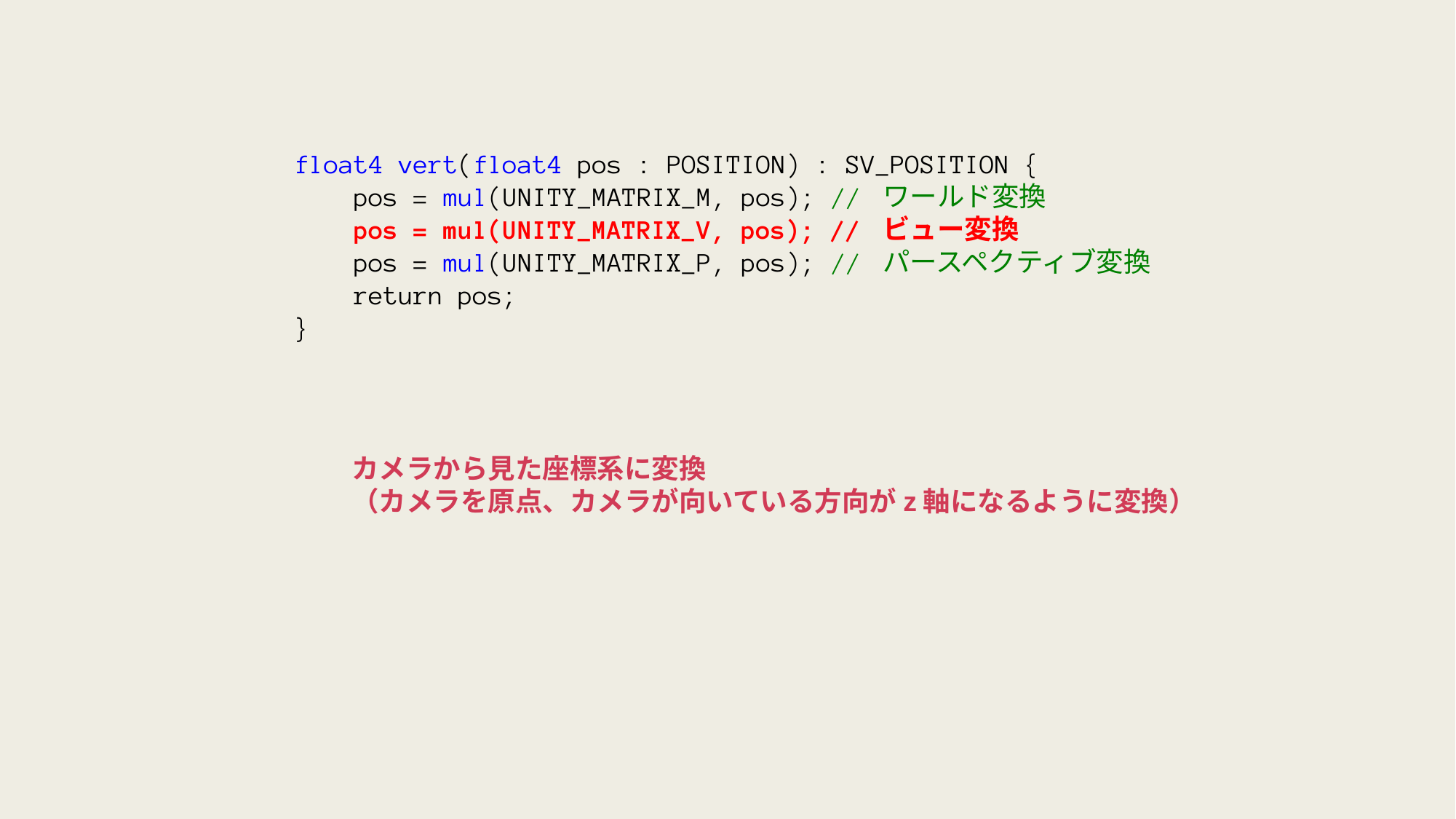

float4 vert(float4 pos : POSITION) : SV_POSITION {
     pos = mul(UNITY_MATRIX_M, pos); // ワールド変換
     pos = mul(UNITY_MATRIX_V, pos); // ビュー変換
     pos = mul(UNITY_MATRIX_P, pos); // パースペクティブ変換
     return pos;
 }
カメラから見た座標系に変換
（カメラを原点、カメラが向いている方向がz軸になるように変換）